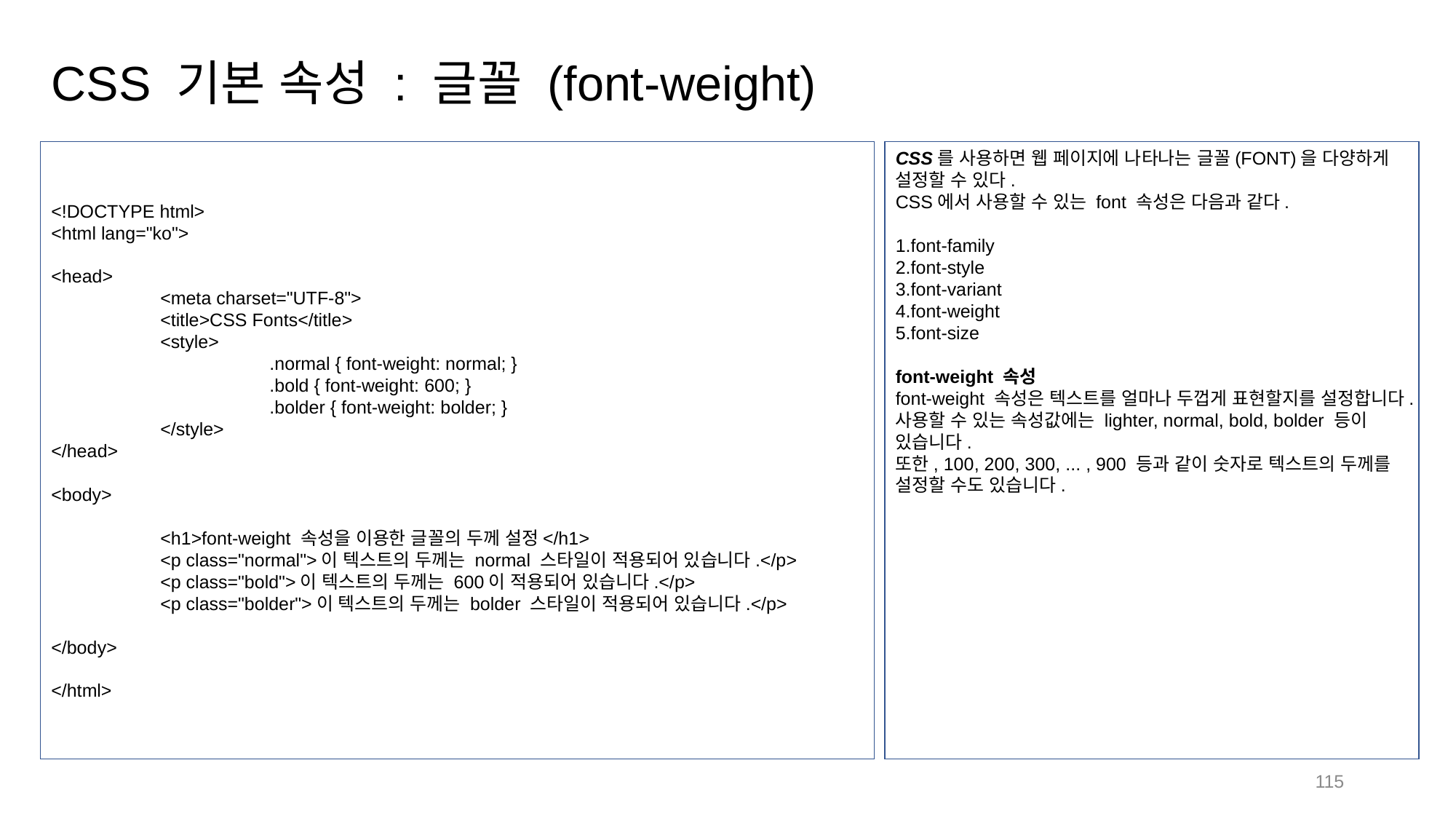

# CSS 기본 속성 : 글꼴 (font-weight)
<!DOCTYPE html>
<html lang="ko">

<head>
	<meta charset="UTF-8">
	<title>CSS Fonts</title>
	<style>
		.normal { font-weight: normal; }
		.bold { font-weight: 600; }
		.bolder { font-weight: bolder; }
	</style>
</head>

<body>

	<h1>font-weight 속성을 이용한 글꼴의 두께 설정</h1>
	<p class="normal">이 텍스트의 두께는 normal 스타일이 적용되어 있습니다.</p>
	<p class="bold">이 텍스트의 두께는 600이 적용되어 있습니다.</p>
	<p class="bolder">이 텍스트의 두께는 bolder 스타일이 적용되어 있습니다.</p>

</body>

</html>
CSS를 사용하면 웹 페이지에 나타나는 글꼴(Font)을 다양하게 설정할 수 있다.
CSS에서 사용할 수 있는 font 속성은 다음과 같다.

1.font-family
2.font-style
3.font-variant
4.font-weight
5.font-size

font-weight 속성
font-weight 속성은 텍스트를 얼마나 두껍게 표현할지를 설정합니다.
사용할 수 있는 속성값에는 lighter, normal, bold, bolder 등이 있습니다.
또한, 100, 200, 300, ... , 900 등과 같이 숫자로 텍스트의 두께를 설정할 수도 있습니다.
115